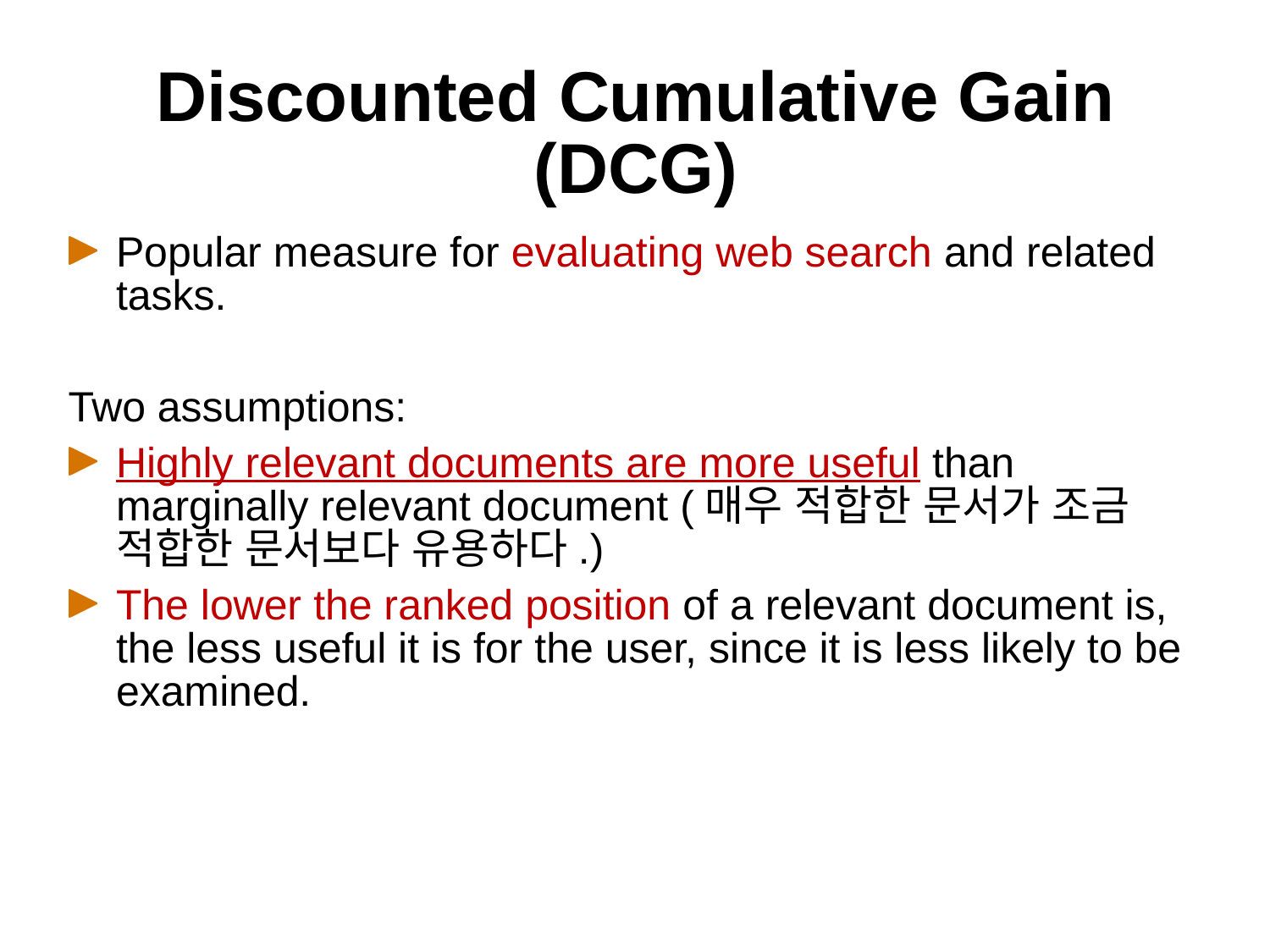

# Discounted Cumulative Gain (DCG)
Popular measure for evaluating web search and related tasks.

Two assumptions:
Highly relevant documents are more useful than marginally relevant document (매우 적합한 문서가 조금 적합한 문서보다 유용하다.)
The lower the ranked position of a relevant document is, the less useful it is for the user, since it is less likely to be examined.